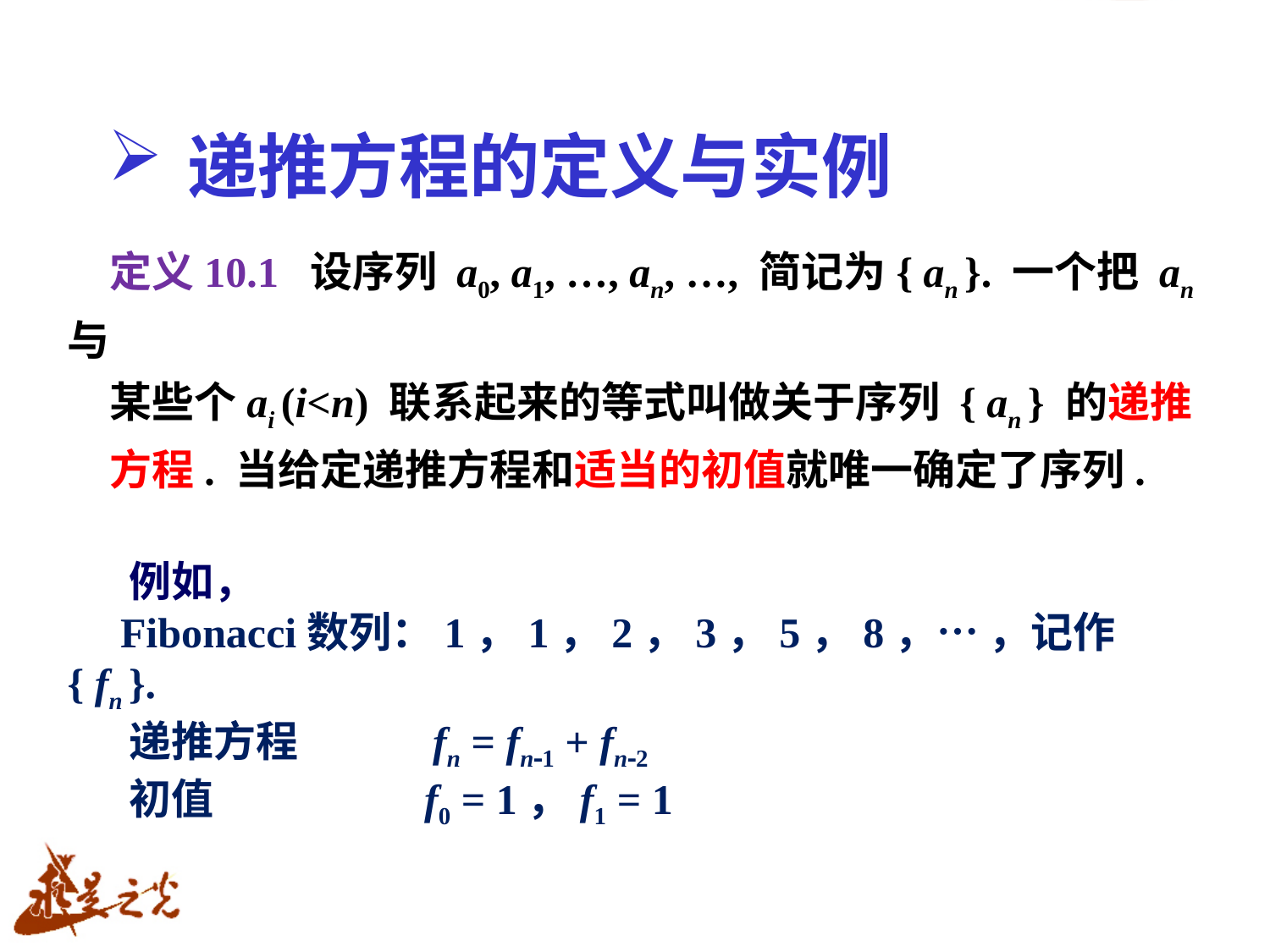

# 递推方程的定义与实例
定义10.1  设序列 a0, a1, …, an, …, 简记为{ an }. 一个把 an 与
某些个ai (i<n) 联系起来的等式叫做关于序列 { an } 的递推
方程. 当给定递推方程和适当的初值就唯一确定了序列.

 例如，
 Fibonacci数列：1，1，2，3，5，8，… ，记作{ fn }.
 递推方程             fn = fn−1 + fn−2
 初值                     f0 = 1，f1 = 1
3